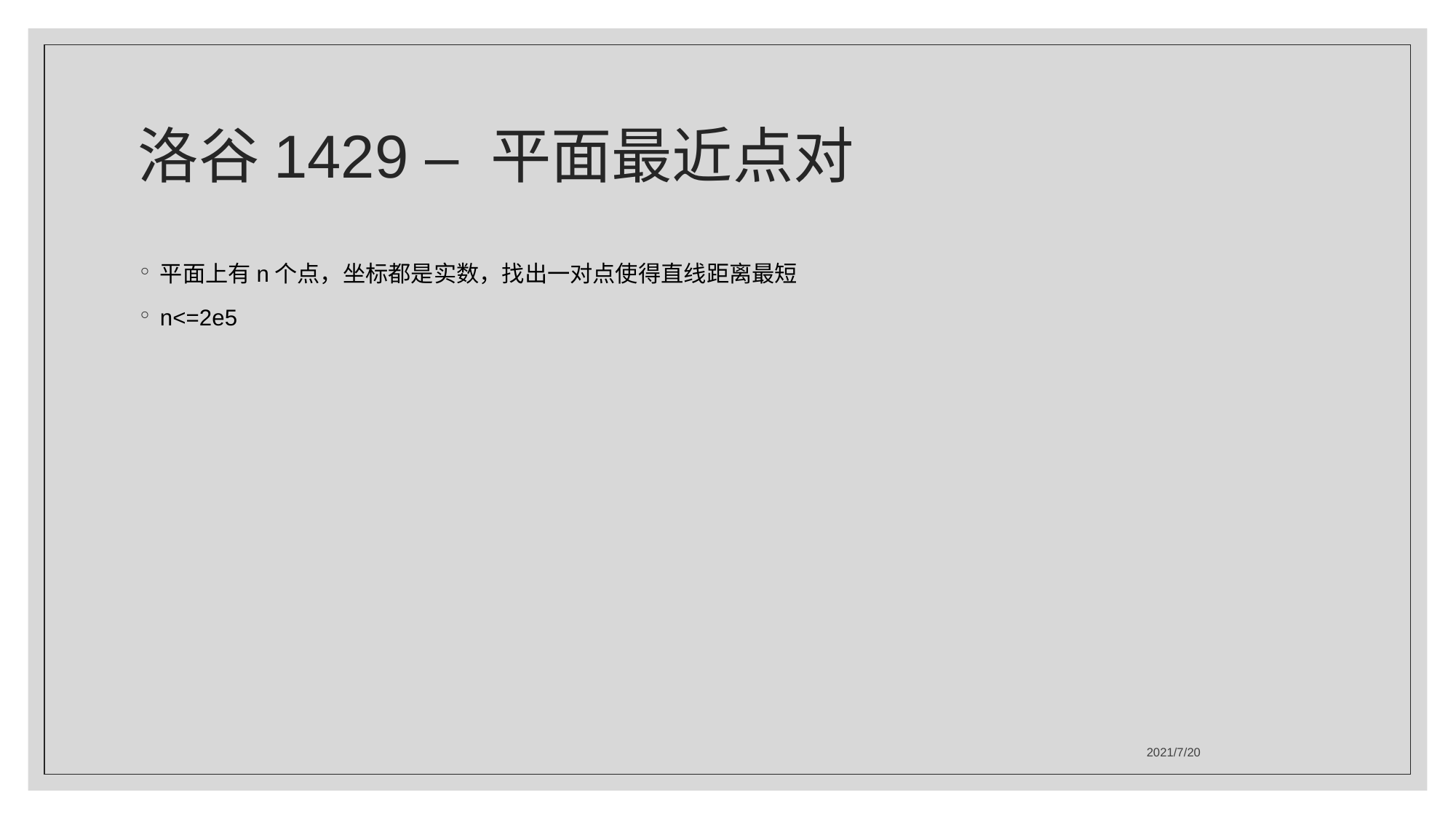

# 洛谷1429 – 平面最近点对
平面上有n个点，坐标都是实数，找出一对点使得直线距离最短
n<=2e5
2021/7/20